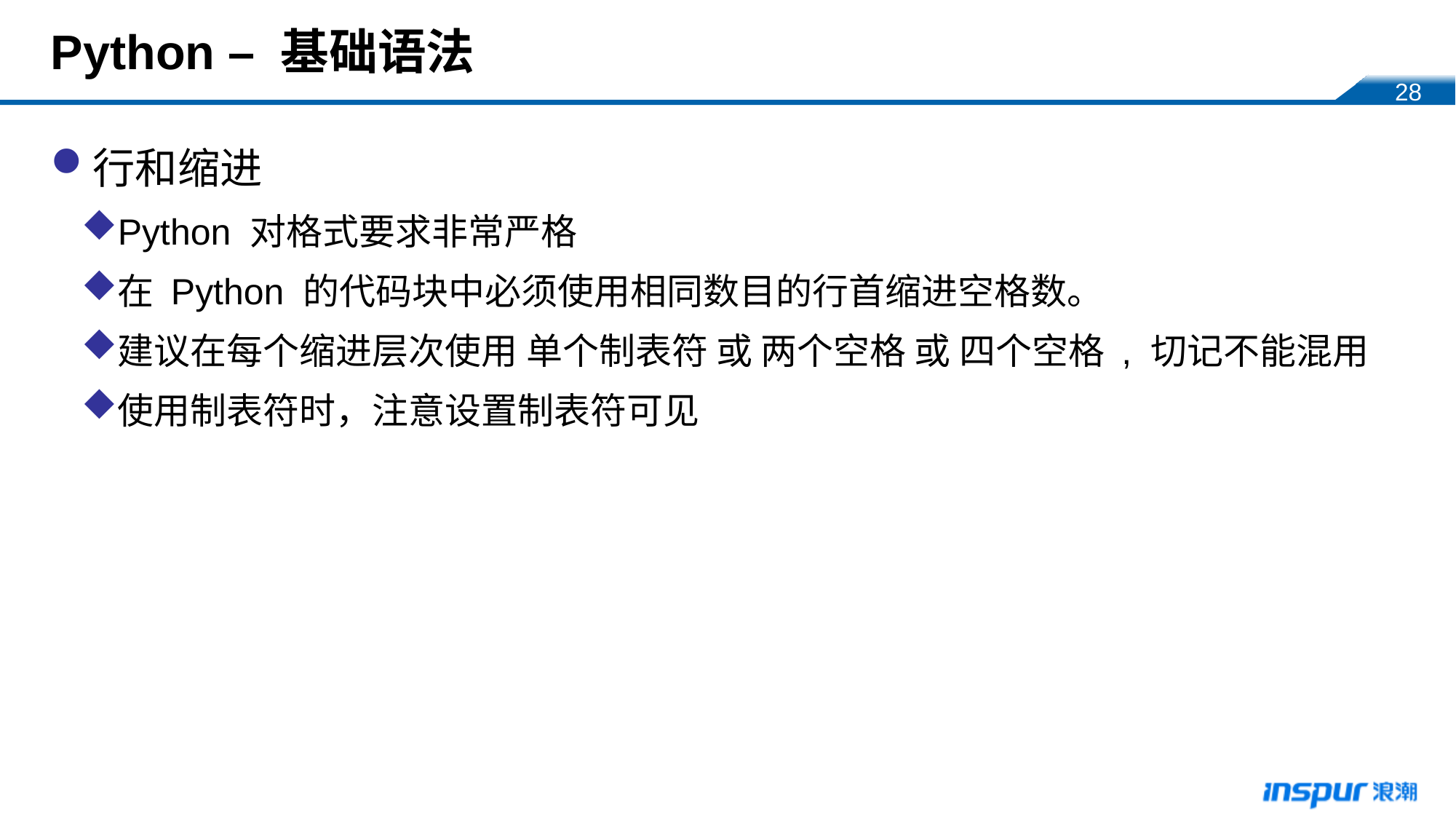

# Python – 基础语法
行和缩进
Python 对格式要求非常严格
在 Python 的代码块中必须使用相同数目的行首缩进空格数。
建议在每个缩进层次使用 单个制表符 或 两个空格 或 四个空格 , 切记不能混用
使用制表符时，注意设置制表符可见